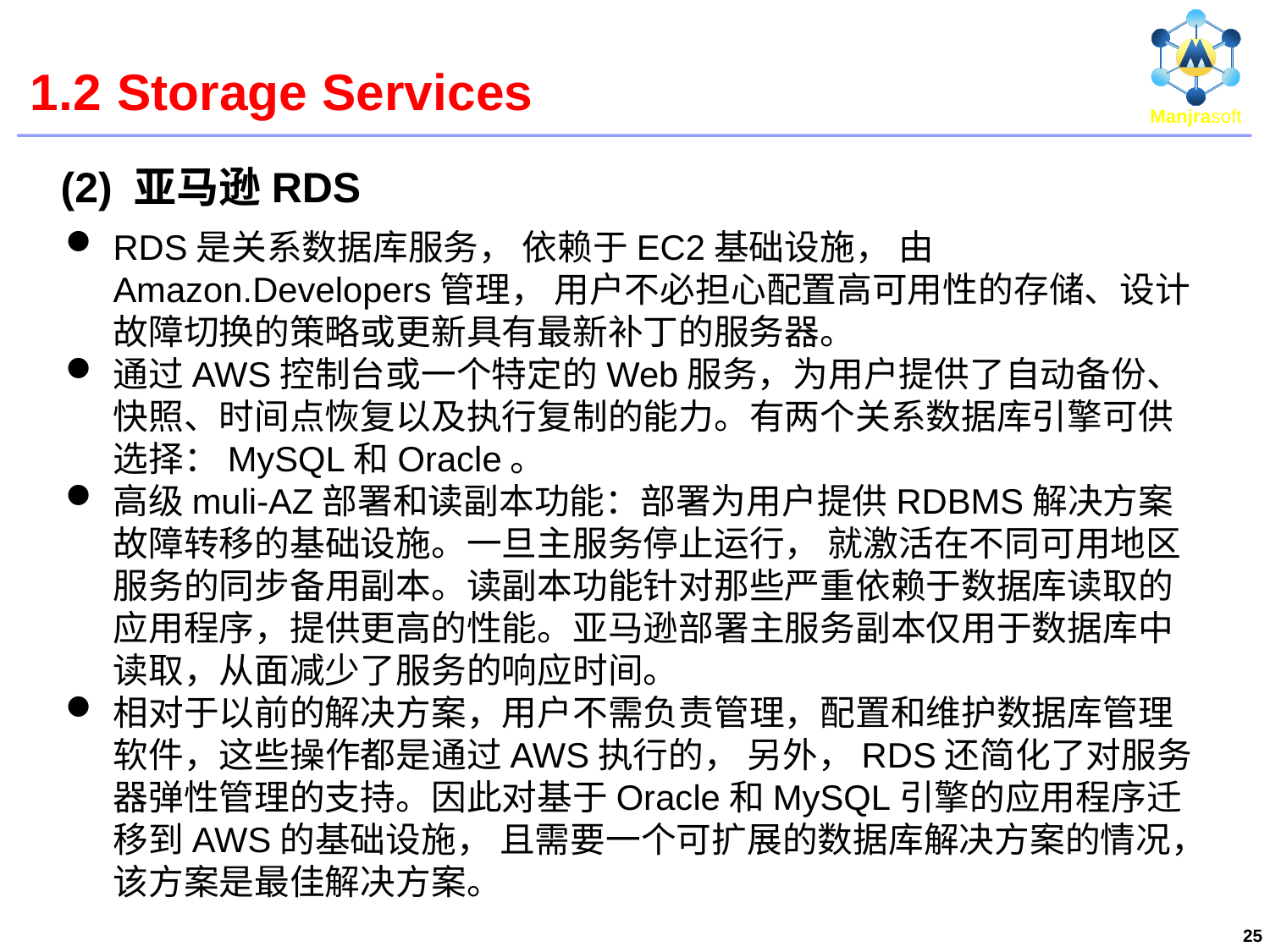

# 1.2 Storage Services
(2) 亚马逊RDS
RDS是关系数据库服务， 依赖于EC2基础设施， 由Amazon.Developers管理， 用户不必担心配置高可用性的存储、设计故障切换的策略或更新具有最新补丁的服务器。
通过AWS控制台或一个特定的Web服务，为用户提供了自动备份、快照、时间点恢复以及执行复制的能力。有两个关系数据库引擎可供选择：MySQL和Oracle。
高级muli-AZ部署和读副本功能：部署为用户提供RDBMS解决方案故障转移的基础设施。一旦主服务停止运行， 就激活在不同可用地区服务的同步备用副本。读副本功能针对那些严重依赖于数据库读取的应用程序，提供更高的性能。亚马逊部署主服务副本仅用于数据库中读取，从面减少了服务的响应时间。
相对于以前的解决方案，用户不需负责管理，配置和维护数据库管理软件，这些操作都是通过AWS执行的， 另外，RDS还简化了对服务器弹性管理的支持。因此对基于Oracle和MySQL引擎的应用程序迁移到AWS的基础设施， 且需要一个可扩展的数据库解决方案的情况，该方案是最佳解决方案。
25